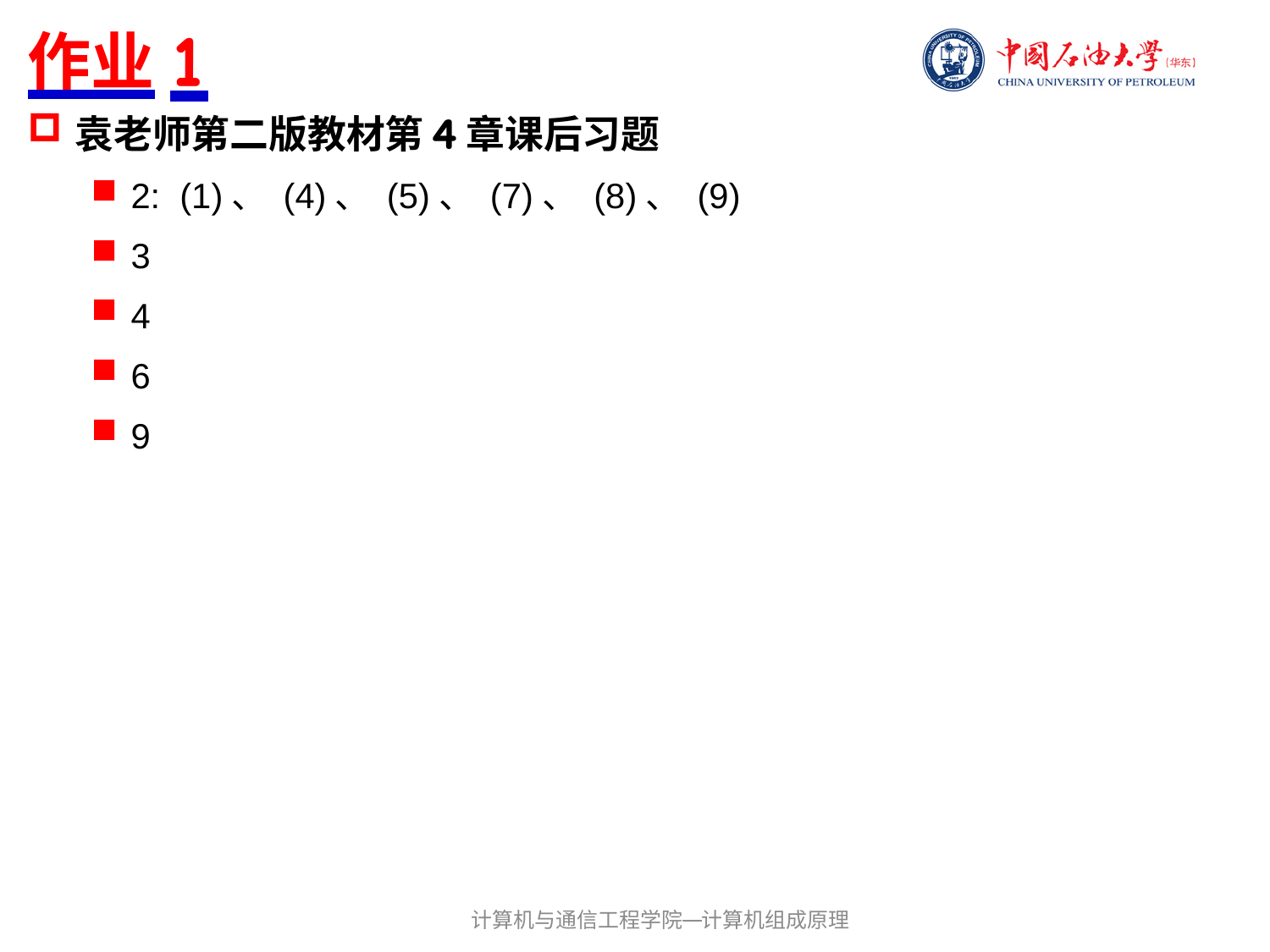

# 作业1
袁老师第二版教材第4章课后习题
2:  (1)、 (4)、 (5)、 (7)、 (8)、 (9)
3
4
6
9
计算机与通信工程学院—计算机组成原理
2